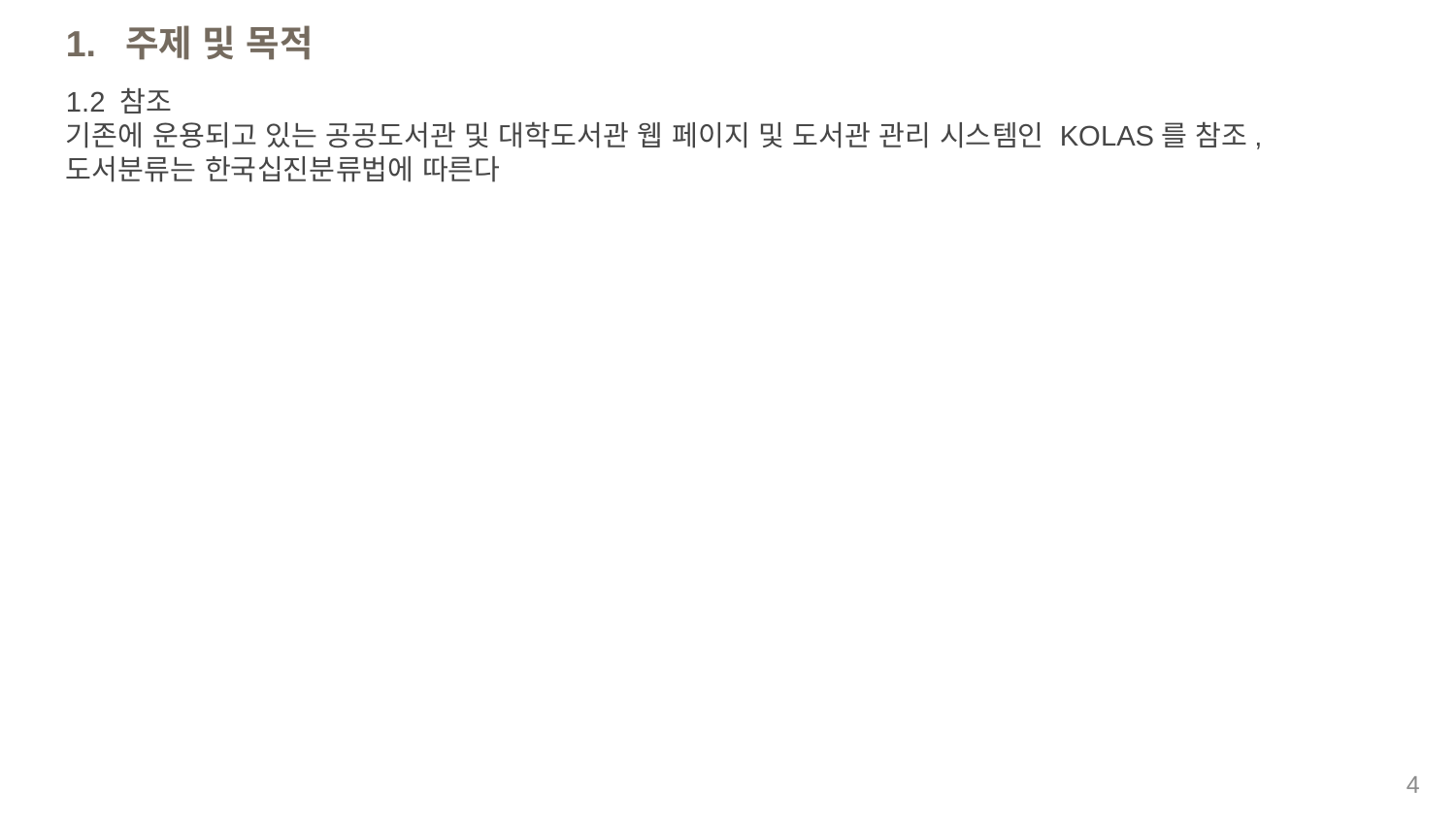

1.  주제 및 목적
1.2 참조
기존에 운용되고 있는 공공도서관 및 대학도서관 웹 페이지 및 도서관 관리 시스템인 KOLAS를 참조, 도서분류는 한국십진분류법에 따른다

프  로  젝  트  명설 명)
4